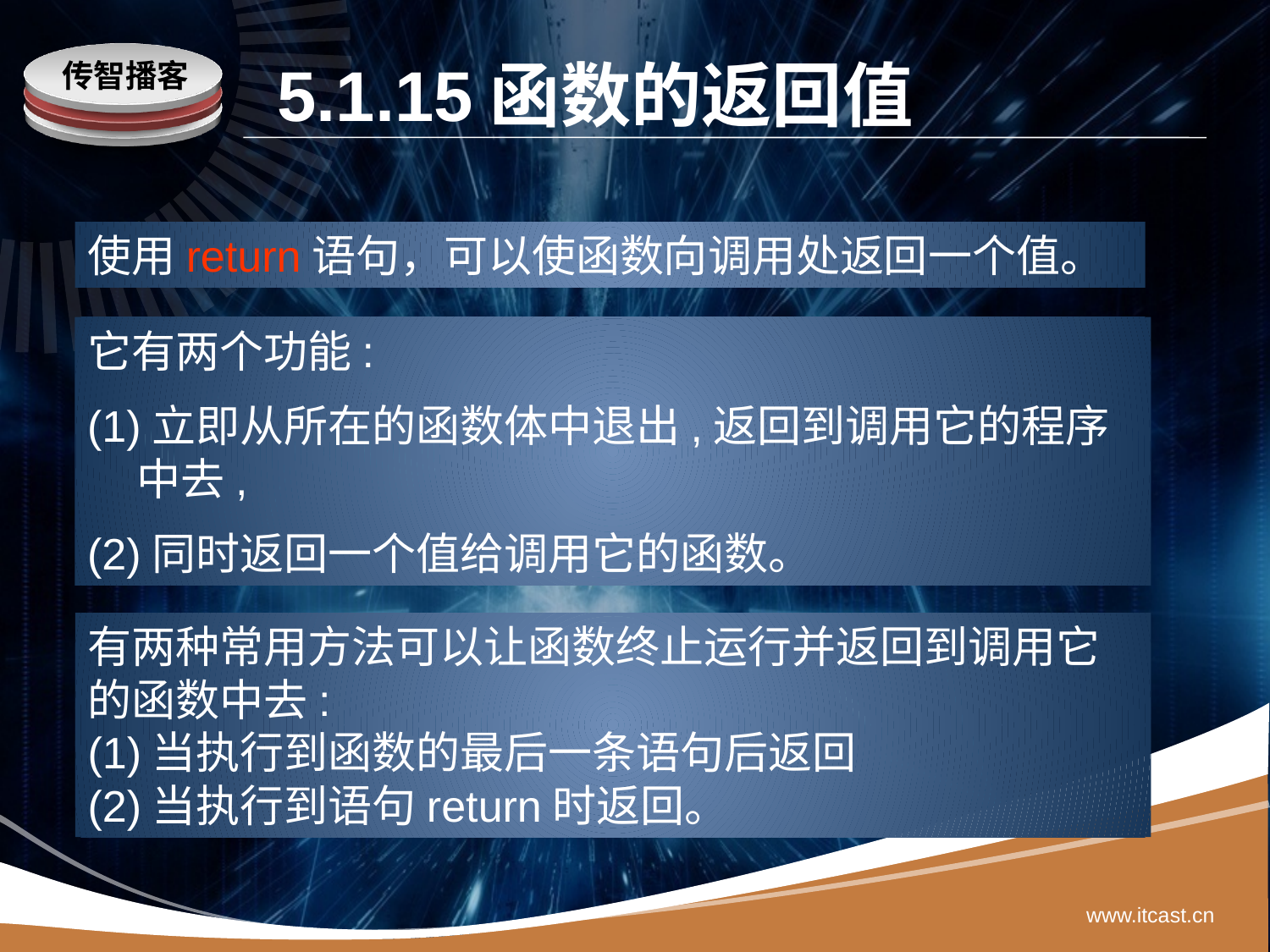

# 5.1.15函数的返回值
使用return语句，可以使函数向调用处返回一个值。
它有两个功能:
(1)立即从所在的函数体中退出,返回到调用它的程序中去,
(2)同时返回一个值给调用它的函数。
有两种常用方法可以让函数终止运行并返回到调用它的函数中去:
(1)当执行到函数的最后一条语句后返回
(2)当执行到语句return时返回。
www.itcast.cn